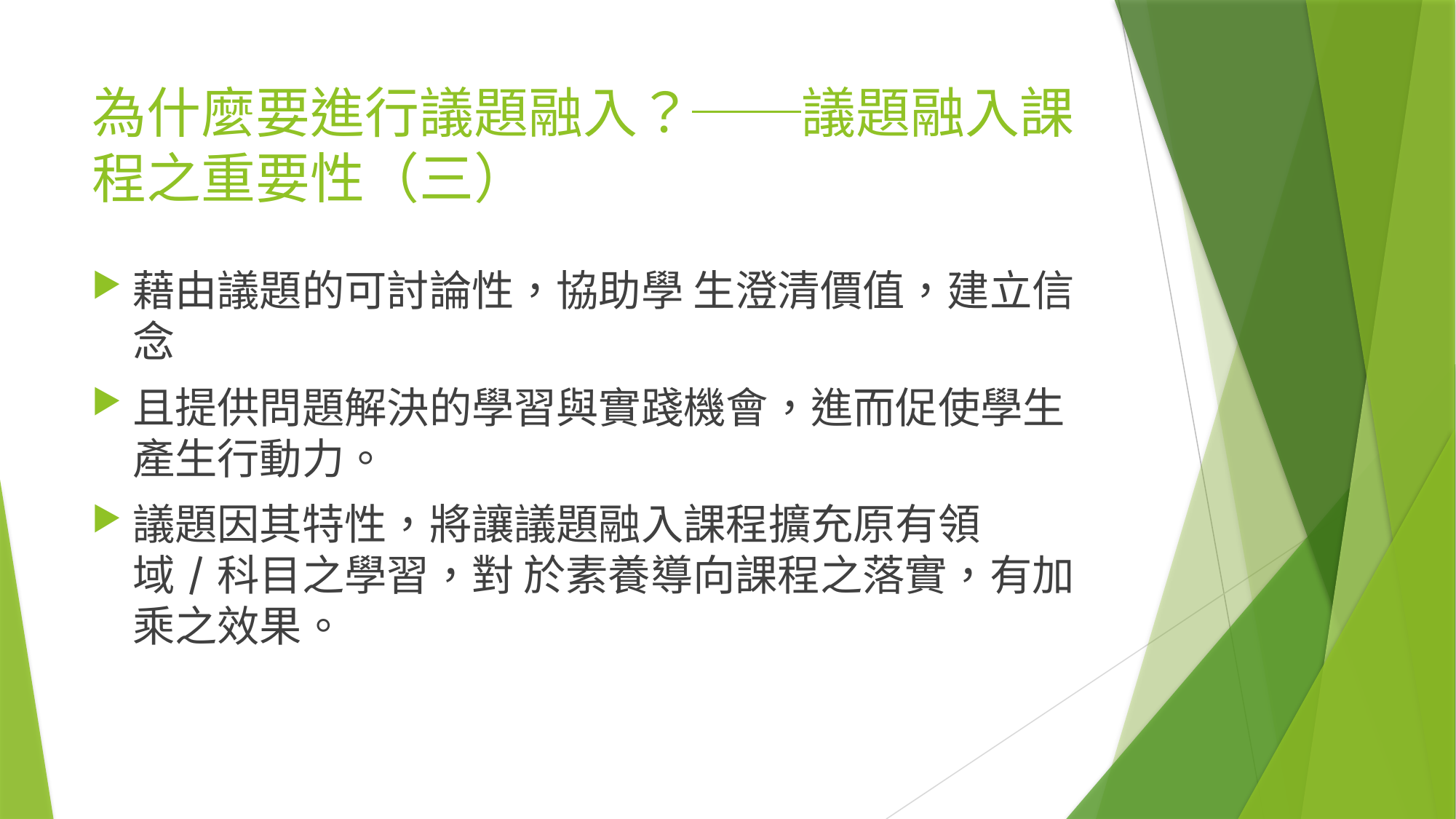

# 為什麼要進行議題融入？──議題融入課程之重要性（三）
藉由議題的可討論性，協助學 生澄清價值，建立信念
且提供問題解決的學習與實踐機會，進而促使學生產生行動力。
議題因其特性，將讓議題融入課程擴充原有領域/科目之學習，對 於素養導向課程之落實，有加乘之效果。